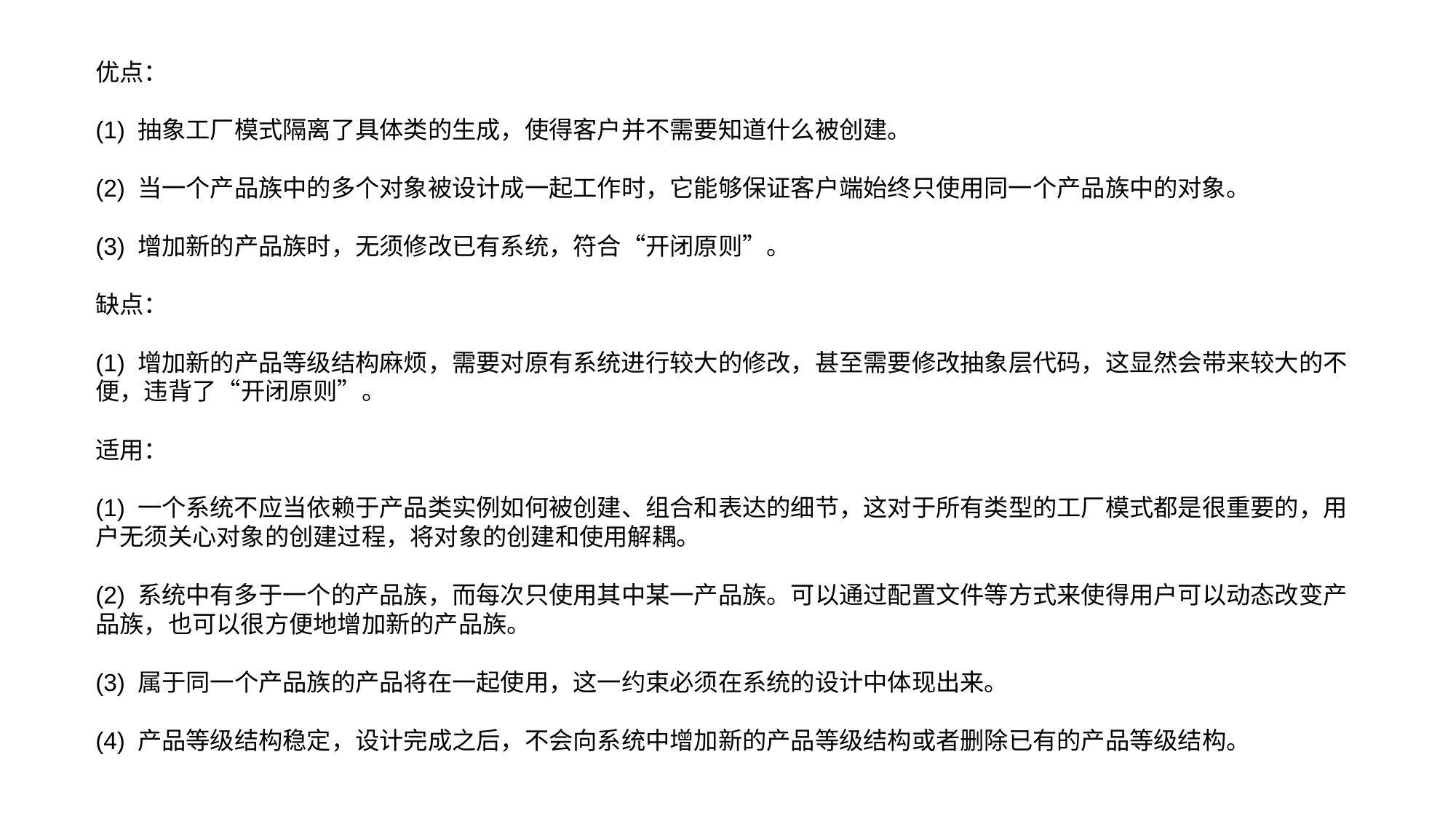

优点：

(1) 抽象工厂模式隔离了具体类的生成，使得客户并不需要知道什么被创建。

(2) 当一个产品族中的多个对象被设计成一起工作时，它能够保证客户端始终只使用同一个产品族中的对象。

(3) 增加新的产品族时，无须修改已有系统，符合“开闭原则”。

缺点：

(1) 增加新的产品等级结构麻烦，需要对原有系统进行较大的修改，甚至需要修改抽象层代码，这显然会带来较大的不便，违背了“开闭原则”。

适用：

(1) 一个系统不应当依赖于产品类实例如何被创建、组合和表达的细节，这对于所有类型的工厂模式都是很重要的，用户无须关心对象的创建过程，将对象的创建和使用解耦。

(2) 系统中有多于一个的产品族，而每次只使用其中某一产品族。可以通过配置文件等方式来使得用户可以动态改变产品族，也可以很方便地增加新的产品族。

(3) 属于同一个产品族的产品将在一起使用，这一约束必须在系统的设计中体现出来。

(4) 产品等级结构稳定，设计完成之后，不会向系统中增加新的产品等级结构或者删除已有的产品等级结构。